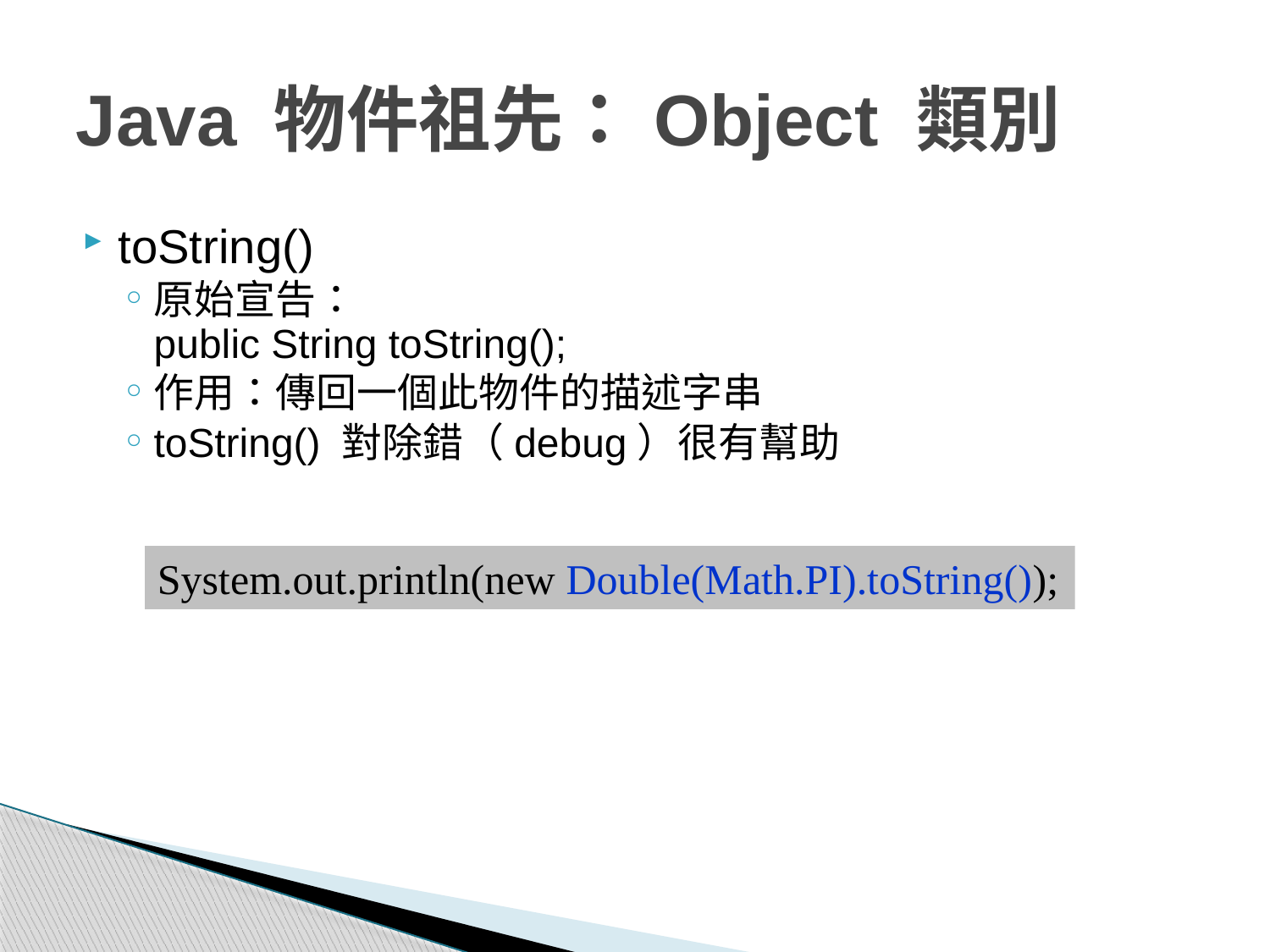

# Java 物件祖先：Object 類別
toString()
原始宣告：
public String toString();
作用：傳回一個此物件的描述字串
toString() 對除錯（debug）很有幫助
System.out.println(new Double(Math.PI).toString());